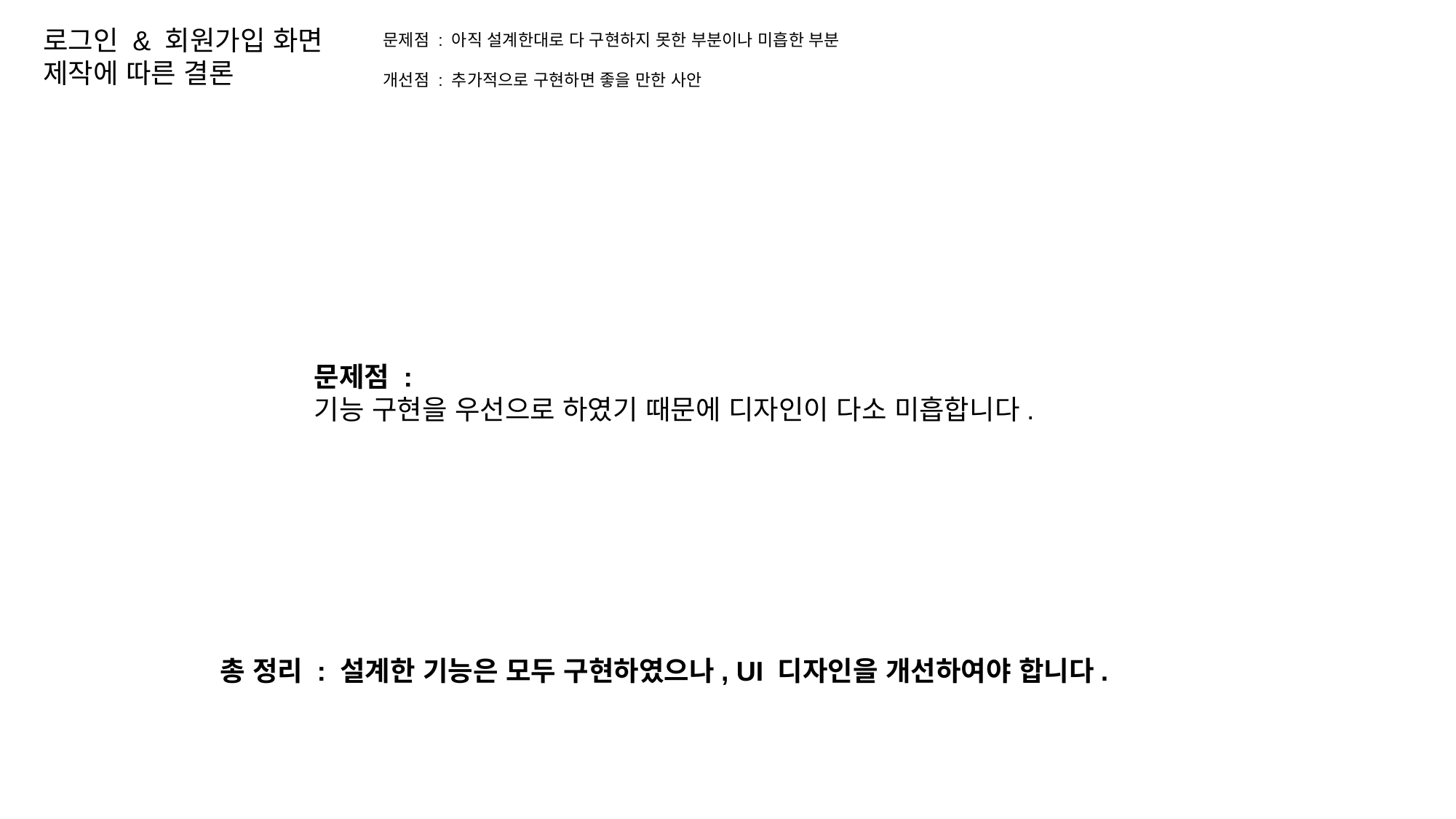

로그인 & 회원가입 화면
제작에 따른 결론
문제점 : 아직 설계한대로 다 구현하지 못한 부분이나 미흡한 부분

개선점 : 추가적으로 구현하면 좋을 만한 사안
문제점 :
기능 구현을 우선으로 하였기 때문에 디자인이 다소 미흡합니다.
총 정리 : 설계한 기능은 모두 구현하였으나, UI 디자인을 개선하여야 합니다.